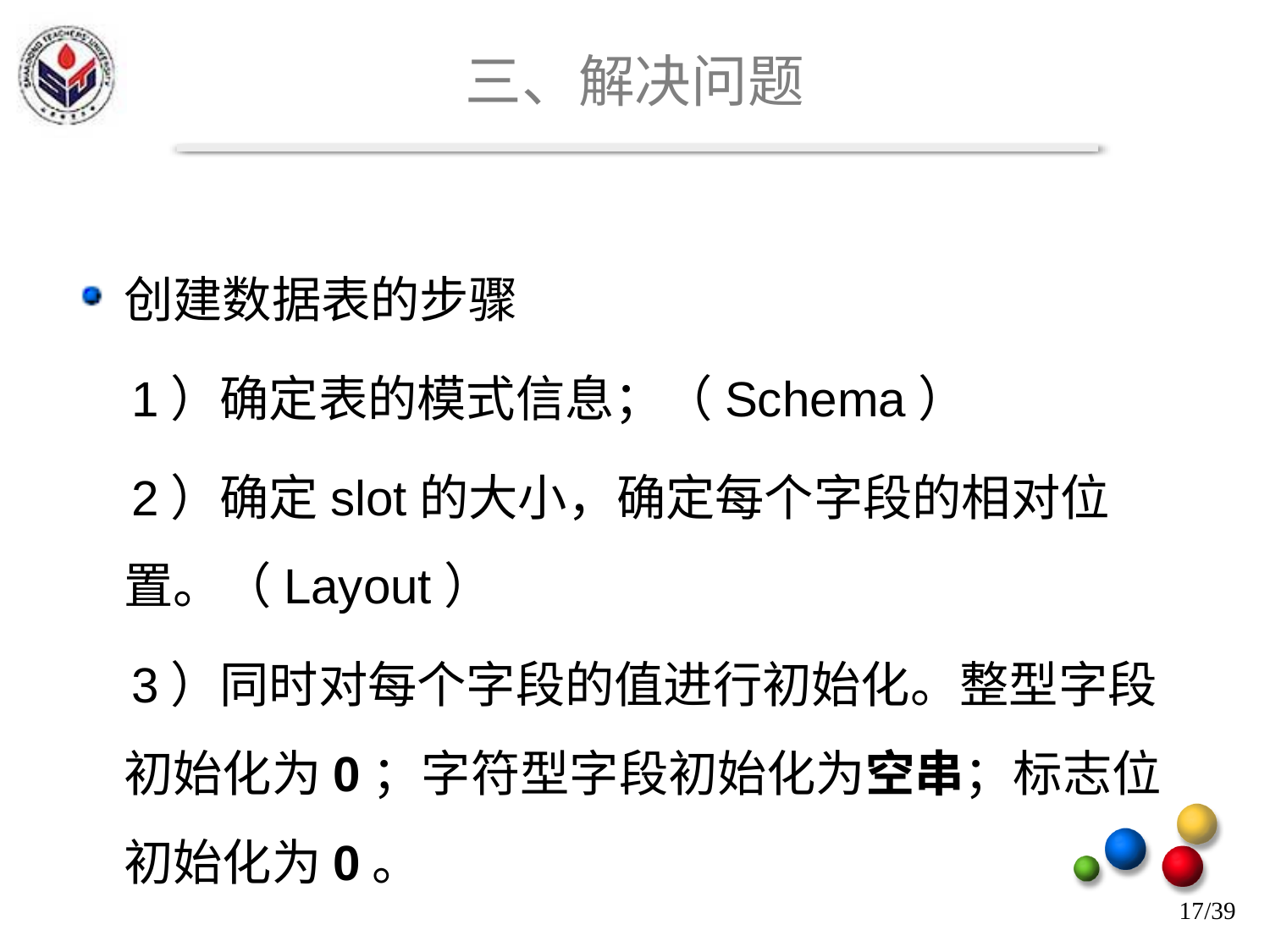

# 三、解决问题
创建数据表的步骤
    1）确定表的模式信息；（Schema）
    2）确定slot的大小，确定每个字段的相对位置。（Layout）
    3）同时对每个字段的值进行初始化。整型字段初始化为0；字符型字段初始化为空串；标志位初始化为0。
17/39